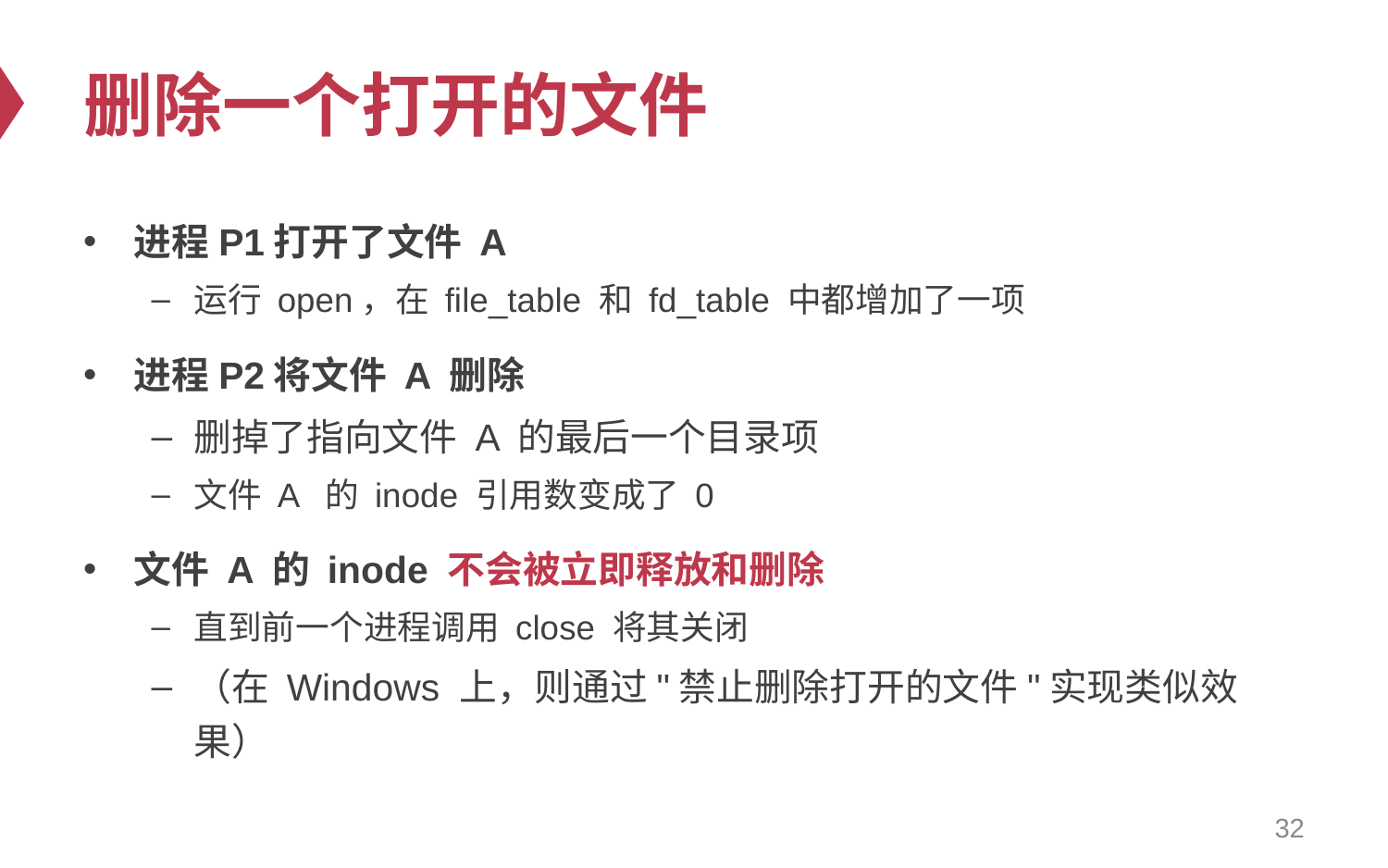

# 删除一个打开的文件
进程P1打开了文件 A
运行 open，在 file_table 和 fd_table 中都增加了一项
进程P2将文件 A 删除
删掉了指向文件 A 的最后一个目录项
文件 A  的 inode 引用数变成了 0
文件 A 的 inode 不会被立即释放和删除
直到前一个进程调用 close 将其关闭
（在 Windows 上，则通过"禁止删除打开的文件"实现类似效果）

32